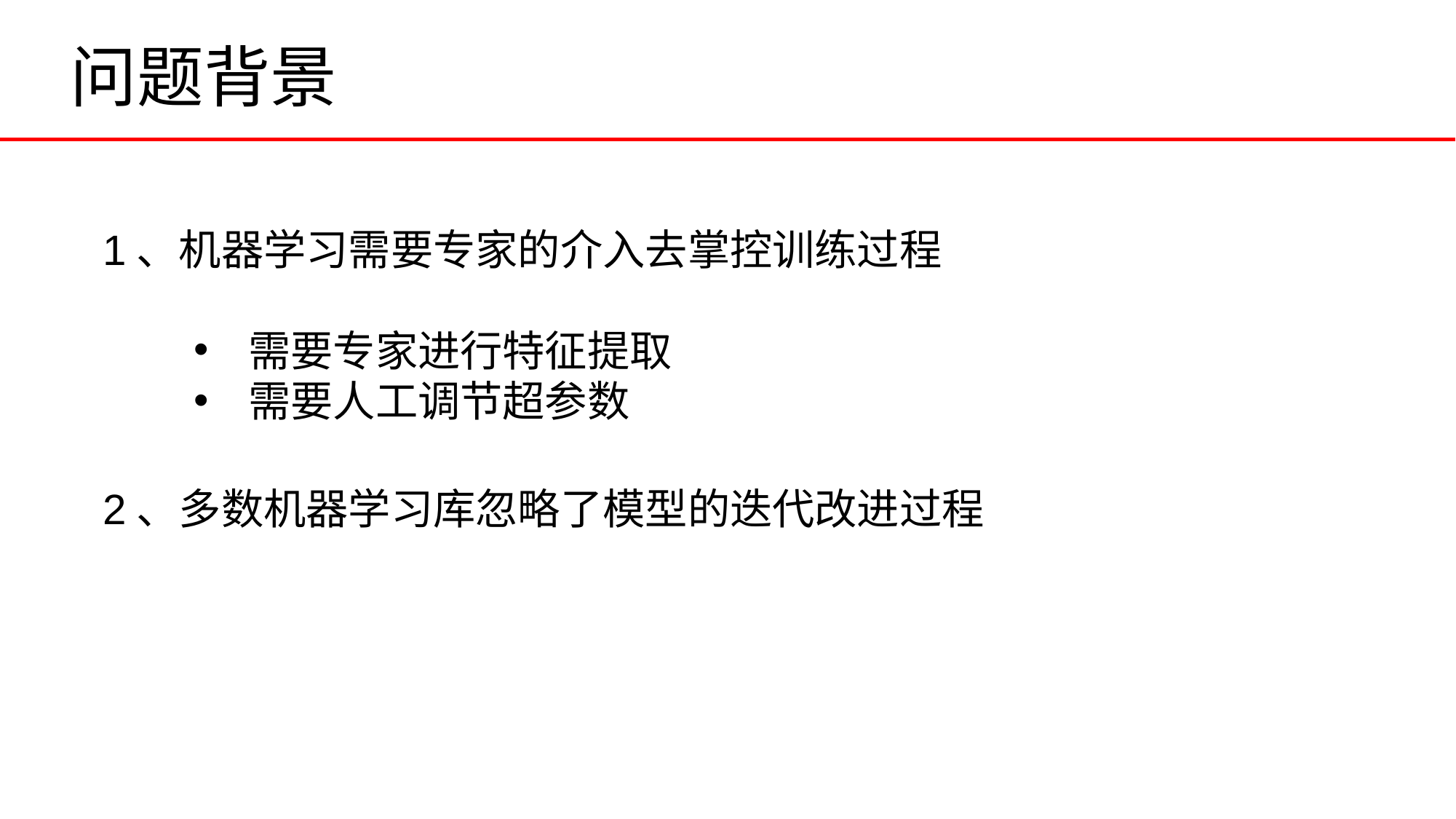

问题背景
1、机器学习需要专家的介入去掌控训练过程
需要专家进行特征提取
需要人工调节超参数
2、多数机器学习库忽略了模型的迭代改进过程